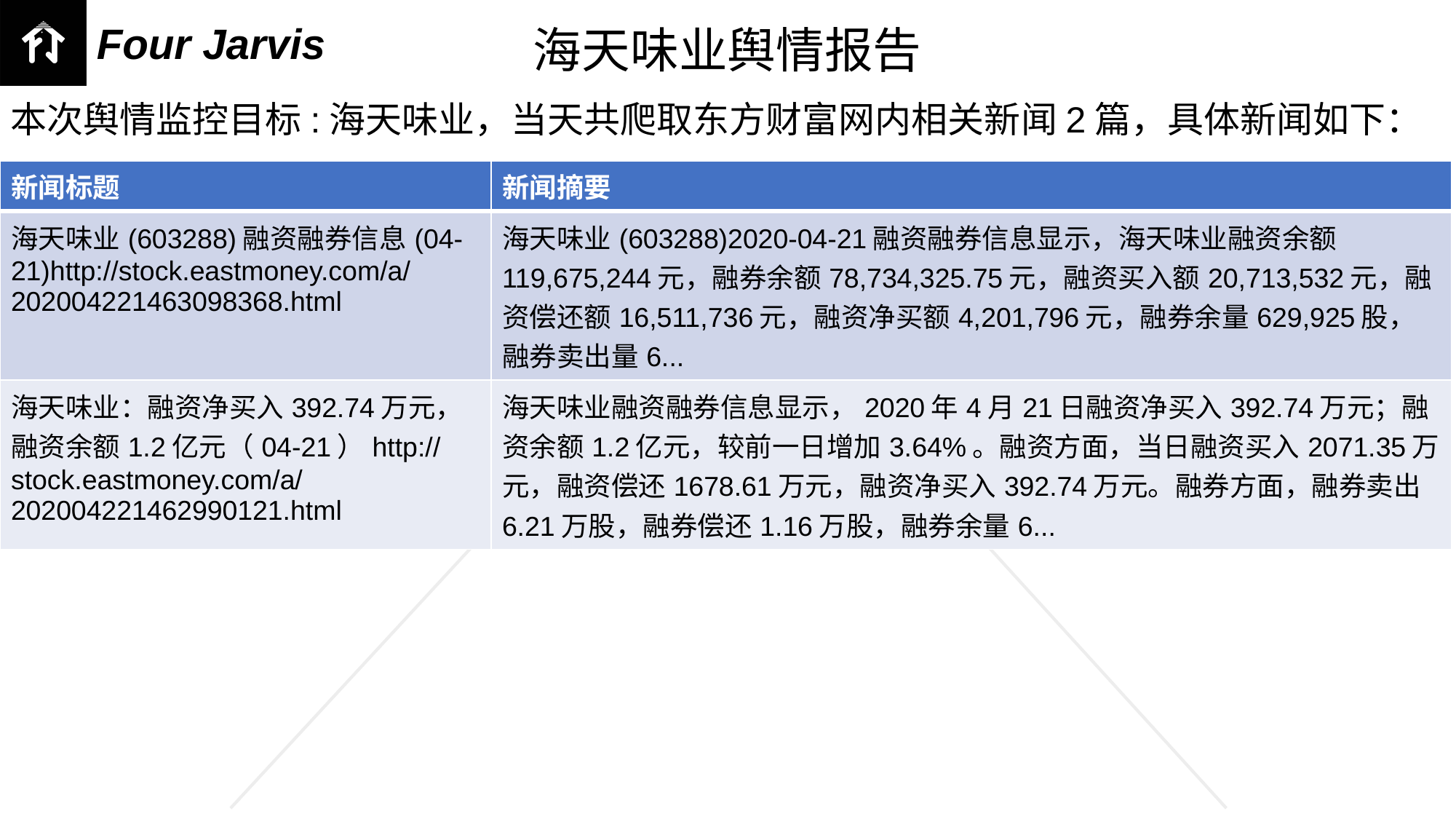

海天味业舆情报告
本次舆情监控目标:海天味业，当天共爬取东方财富网内相关新闻2篇，具体新闻如下：
| 新闻标题 | 新闻摘要 |
| --- | --- |
| 海天味业(603288)融资融券信息(04-21)http://stock.eastmoney.com/a/202004221463098368.html | 海天味业(603288)2020-04-21融资融券信息显示，海天味业融资余额119,675,244元，融券余额78,734,325.75元，融资买入额20,713,532元，融资偿还额16,511,736元，融资净买额4,201,796元，融券余量629,925股，融券卖出量6... |
| 海天味业：融资净买入392.74万元，融资余额1.2亿元（04-21）http://stock.eastmoney.com/a/202004221462990121.html | 海天味业融资融券信息显示，2020年4月21日融资净买入392.74万元；融资余额1.2亿元，较前一日增加3.64%。融资方面，当日融资买入2071.35万元，融资偿还1678.61万元，融资净买入392.74万元。融券方面，融券卖出6.21万股，融券偿还1.16万股，融券余量6... |